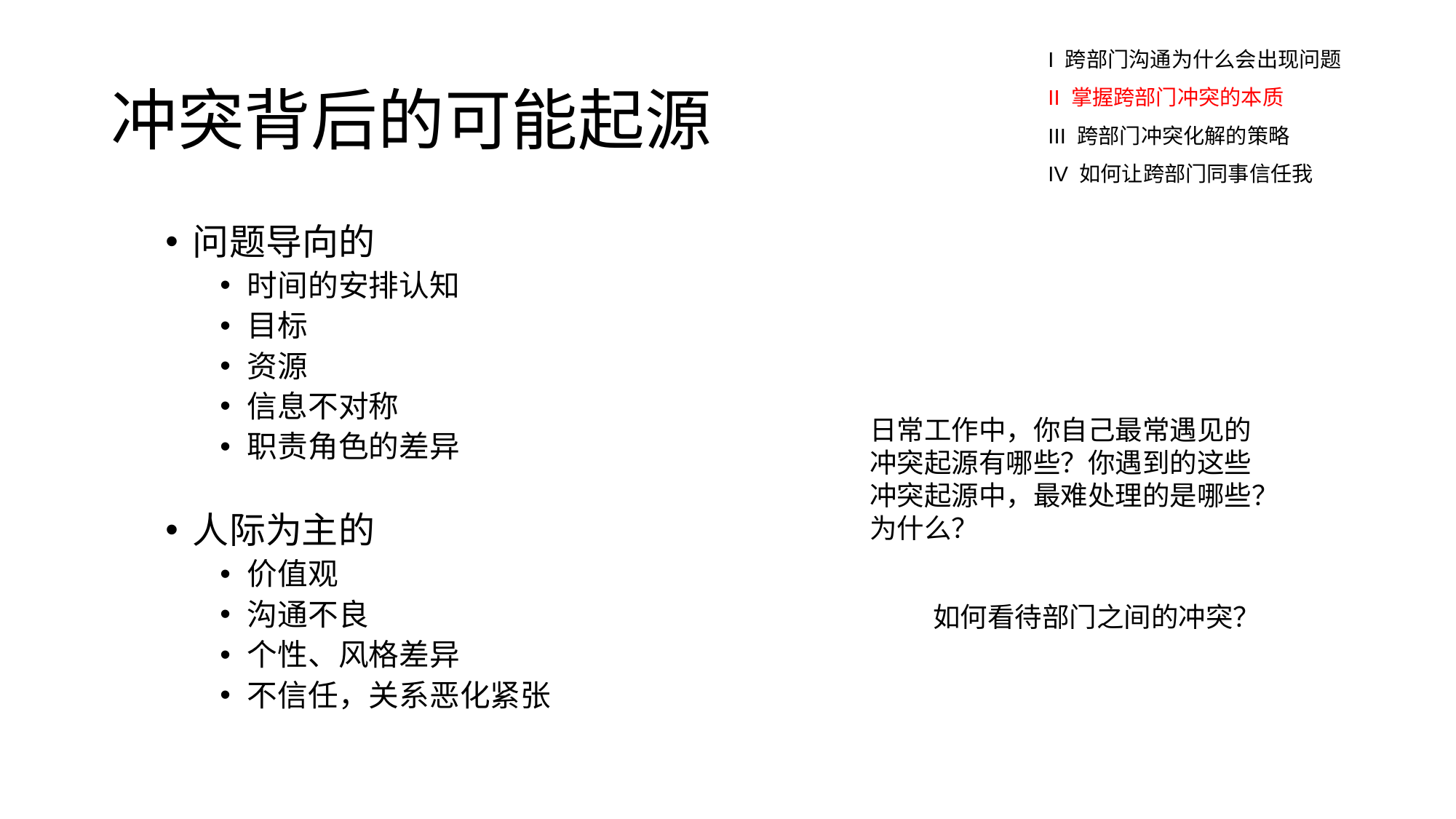

# 冲突背后的可能起源
I 跨部门沟通为什么会出现问题
II 掌握跨部门冲突的本质
III 跨部门冲突化解的策略
IV 如何让跨部门同事信任我
问题导向的
时间的安排认知
目标
资源
信息不对称
职责角色的差异

人际为主的
价值观
沟通不良
个性、风格差异
不信任，关系恶化紧张
日常工作中，你自己最常遇见的冲突起源有哪些？你遇到的这些冲突起源中，最难处理的是哪些？为什么？
如何看待部门之间的冲突？